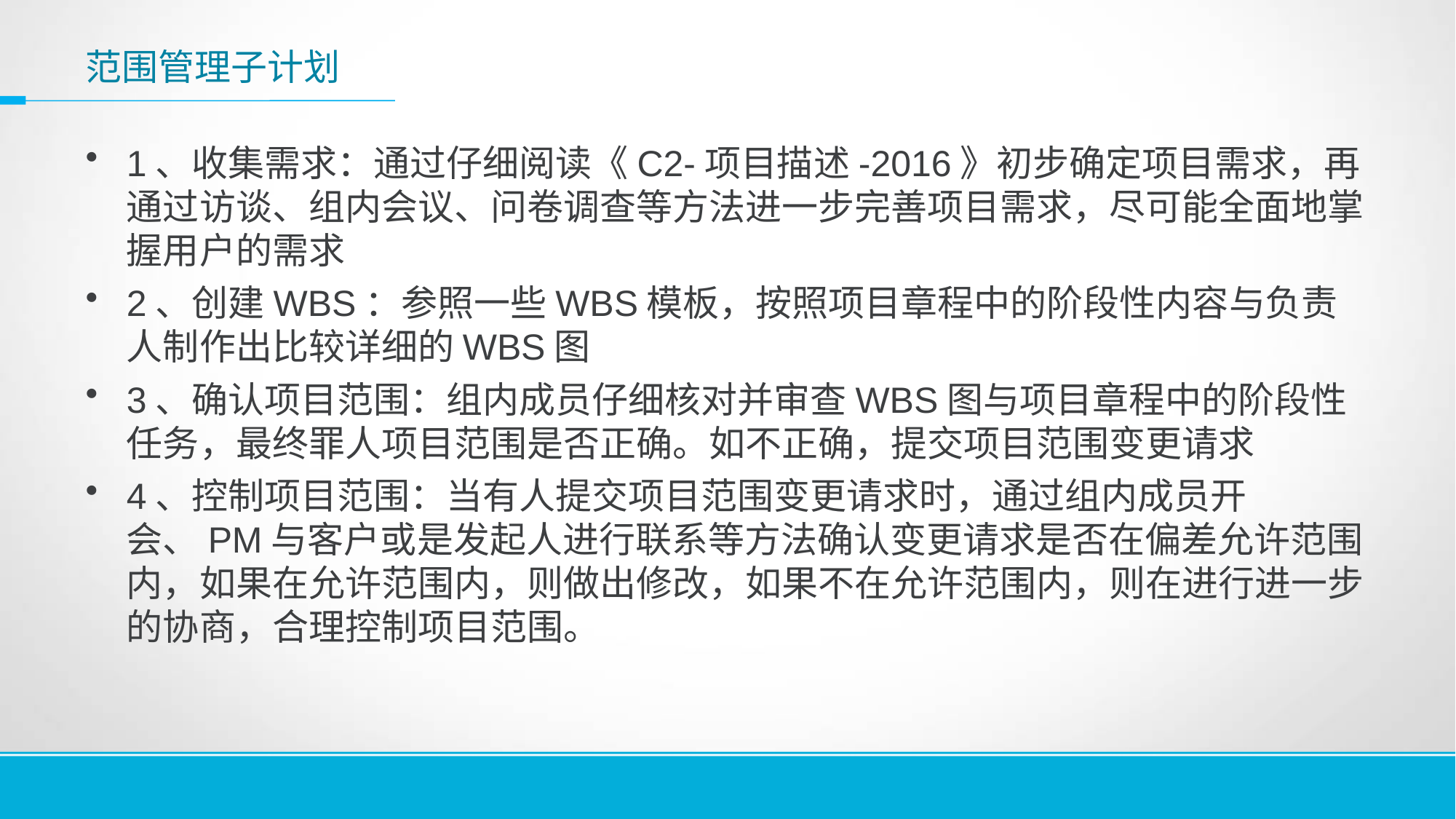

# 范围管理子计划
1、收集需求：通过仔细阅读《C2-项目描述-2016》初步确定项目需求，再通过访谈、组内会议、问卷调查等方法进一步完善项目需求，尽可能全面地掌握用户的需求
2、创建WBS：参照一些WBS模板，按照项目章程中的阶段性内容与负责人制作出比较详细的WBS图
3、确认项目范围：组内成员仔细核对并审查WBS图与项目章程中的阶段性任务，最终罪人项目范围是否正确。如不正确，提交项目范围变更请求
4、控制项目范围：当有人提交项目范围变更请求时，通过组内成员开会、PM与客户或是发起人进行联系等方法确认变更请求是否在偏差允许范围内，如果在允许范围内，则做出修改，如果不在允许范围内，则在进行进一步的协商，合理控制项目范围。